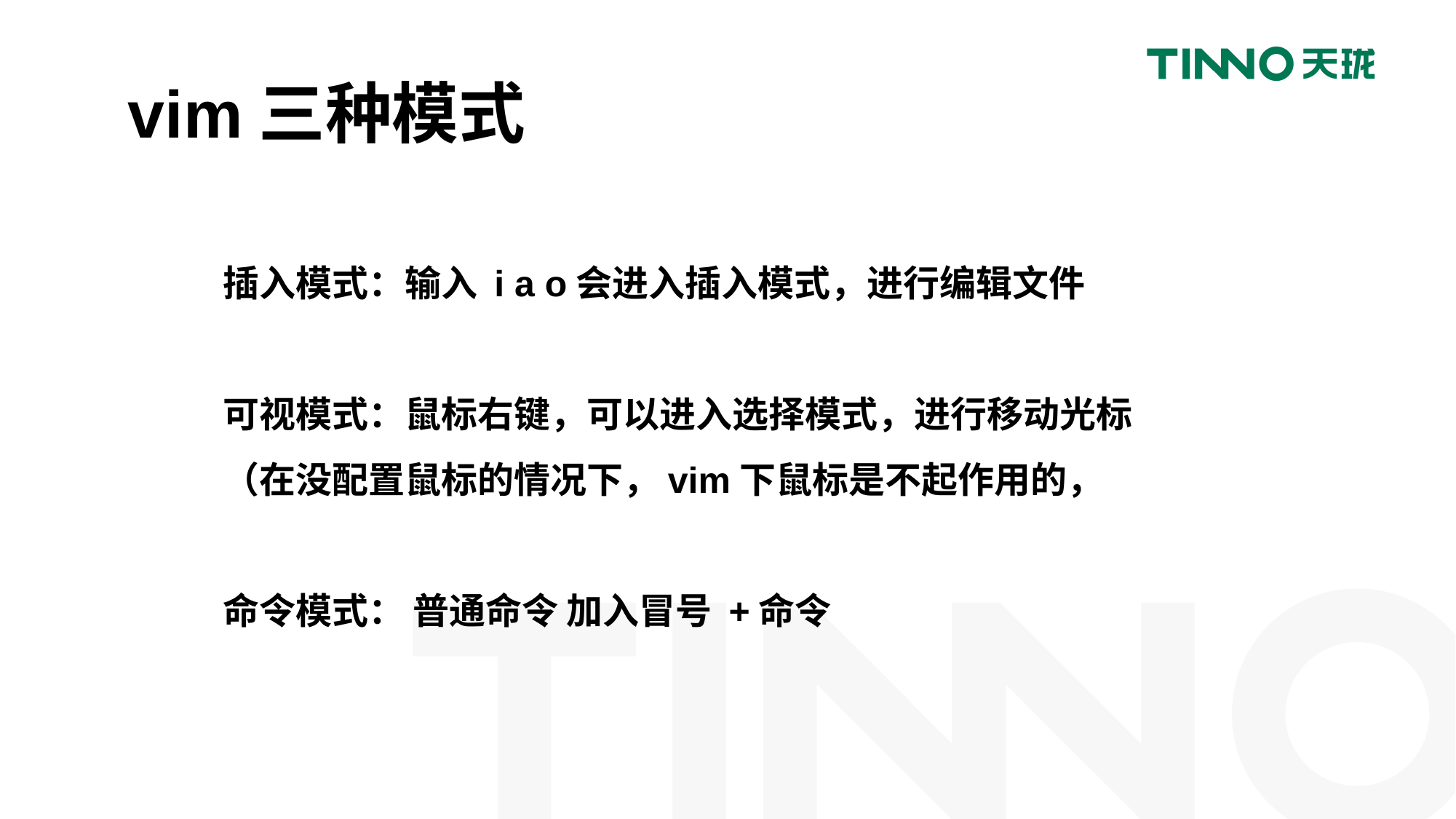

vim三种模式

插入模式：输入 i a o会进入插入模式，进行编辑文件

可视模式：鼠标右键，可以进入选择模式，进行移动光标（在没配置鼠标的情况下，vim下鼠标是不起作用的，

命令模式： 普通命令 加入冒号 +命令